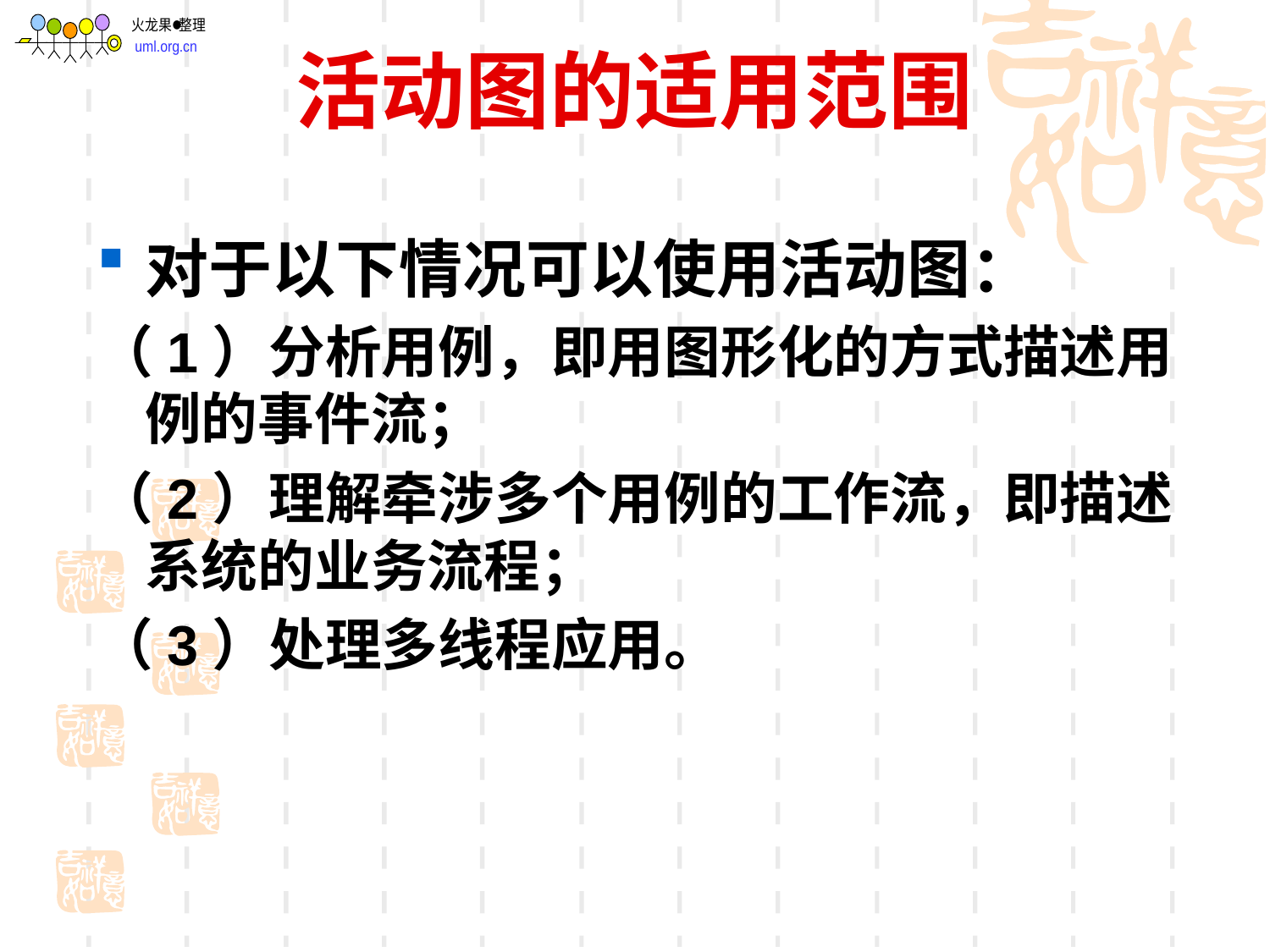

# 活动图的适用范围
对于以下情况可以使用活动图：
（1）分析用例，即用图形化的方式描述用例的事件流；
（2）理解牵涉多个用例的工作流，即描述系统的业务流程；
（3）处理多线程应用。